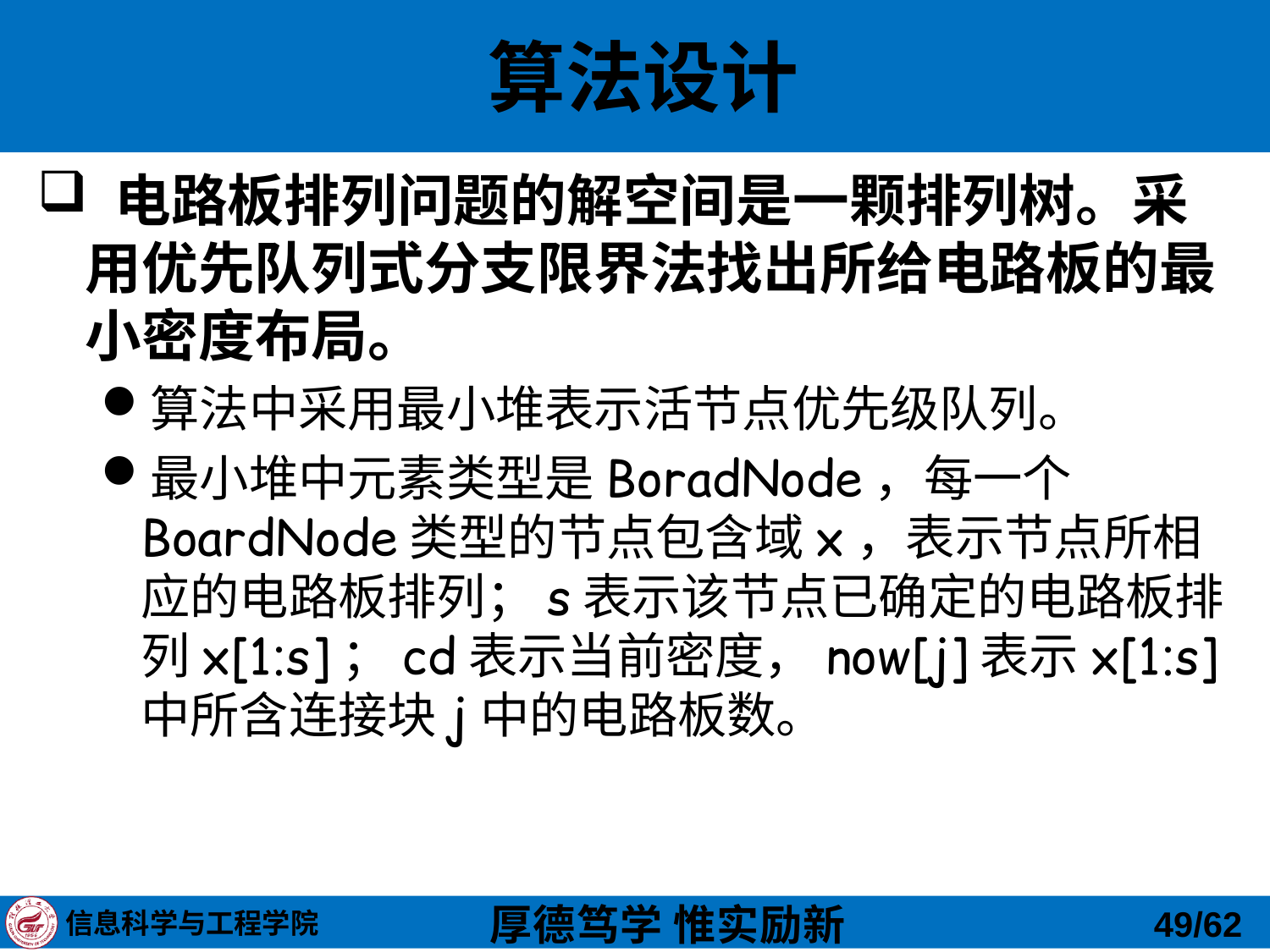

# 算法设计
 电路板排列问题的解空间是一颗排列树。采用优先队列式分支限界法找出所给电路板的最小密度布局。
算法中采用最小堆表示活节点优先级队列。
最小堆中元素类型是BoradNode，每一个BoardNode类型的节点包含域x，表示节点所相应的电路板排列；s表示该节点已确定的电路板排列x[1:s]；cd表示当前密度，now[j]表示x[1:s]中所含连接块j中的电路板数。
49/62